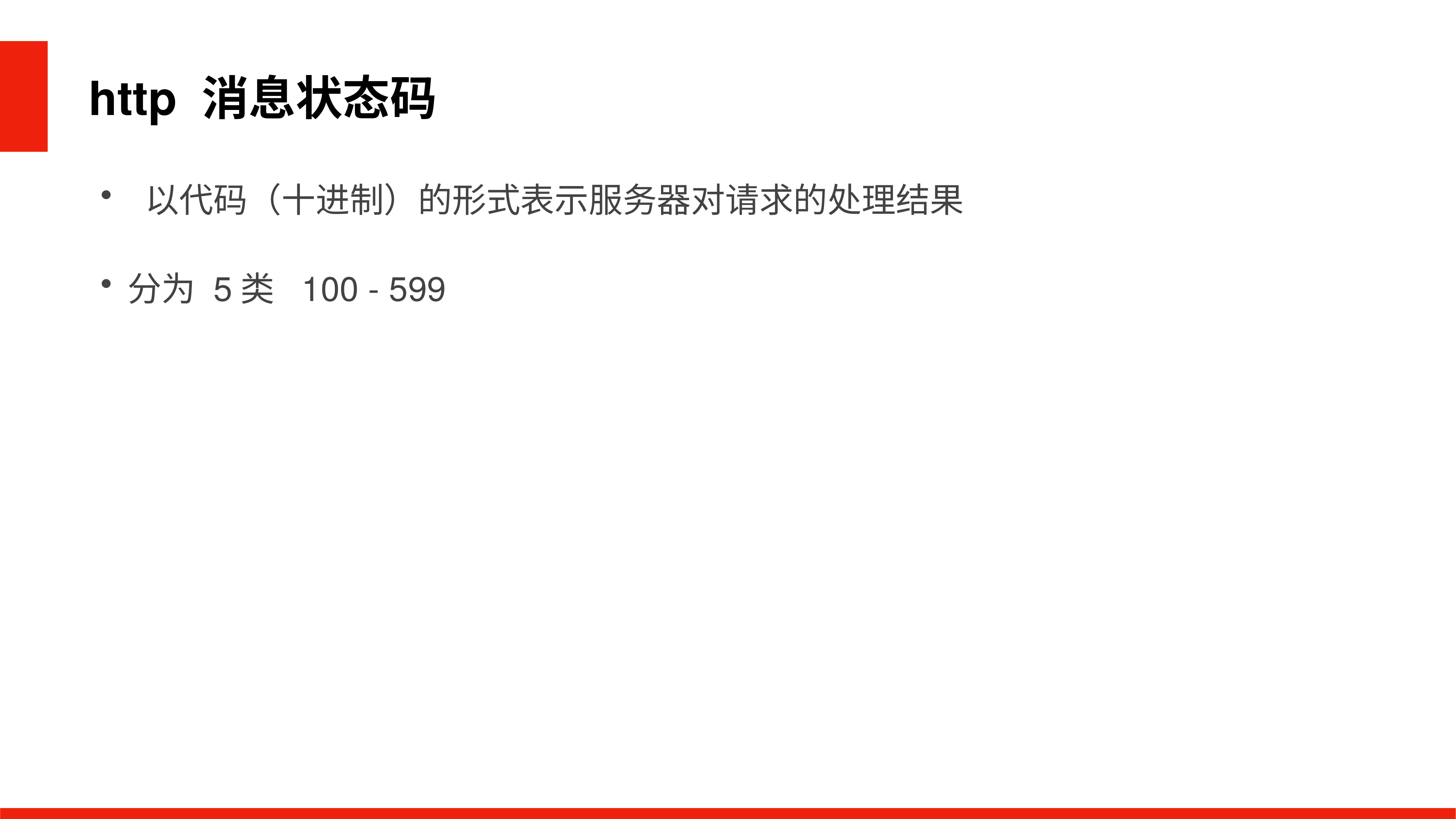

http 消息状态码
 以代码（十进制）的形式表示服务器对请求的处理结果
分为 5类  100 - 599

23